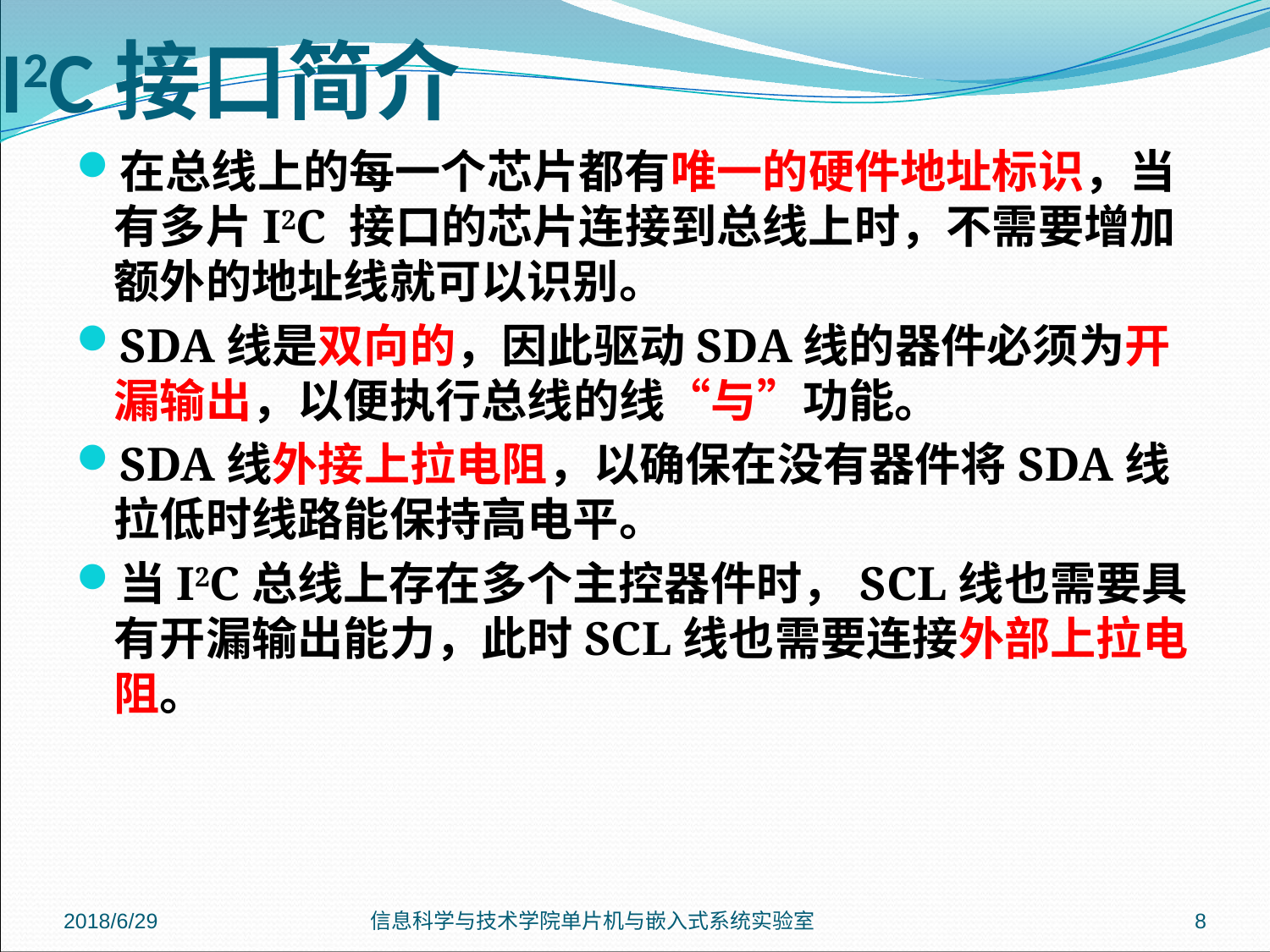

# I2C接口简介
在总线上的每一个芯片都有唯一的硬件地址标识，当有多片I2C 接口的芯片连接到总线上时，不需要增加额外的地址线就可以识别。
SDA线是双向的，因此驱动SDA线的器件必须为开漏输出，以便执行总线的线“与”功能。
SDA线外接上拉电阻，以确保在没有器件将SDA线拉低时线路能保持高电平。
当I2C总线上存在多个主控器件时，SCL线也需要具有开漏输出能力，此时SCL线也需要连接外部上拉电阻。
2018/6/29
信息科学与技术学院单片机与嵌入式系统实验室
8